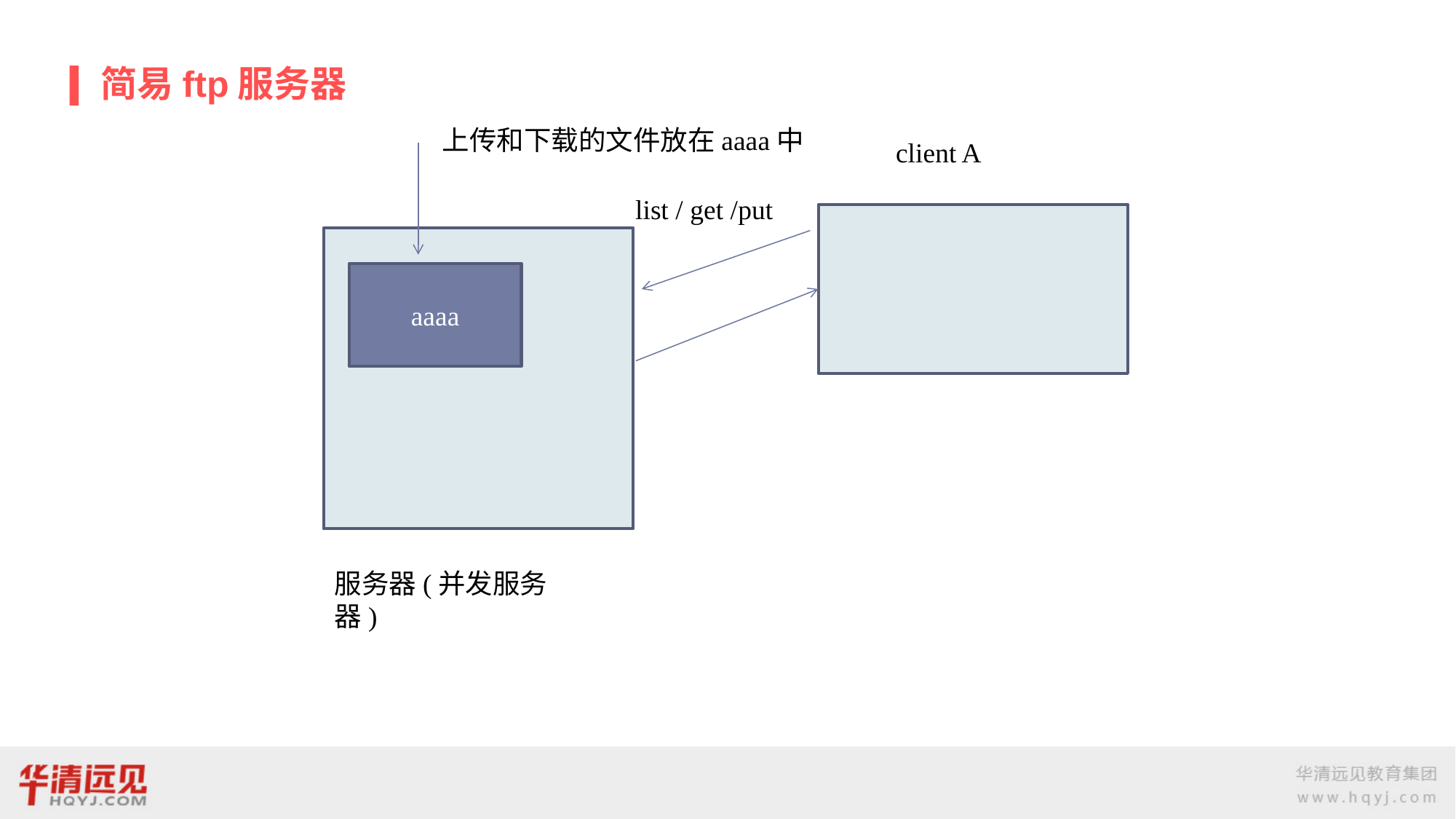

# 简易ftp服务器
上传和下载的文件放在aaaa中
client A
list / get /put

aaaa
服务器(并发服务器)
19